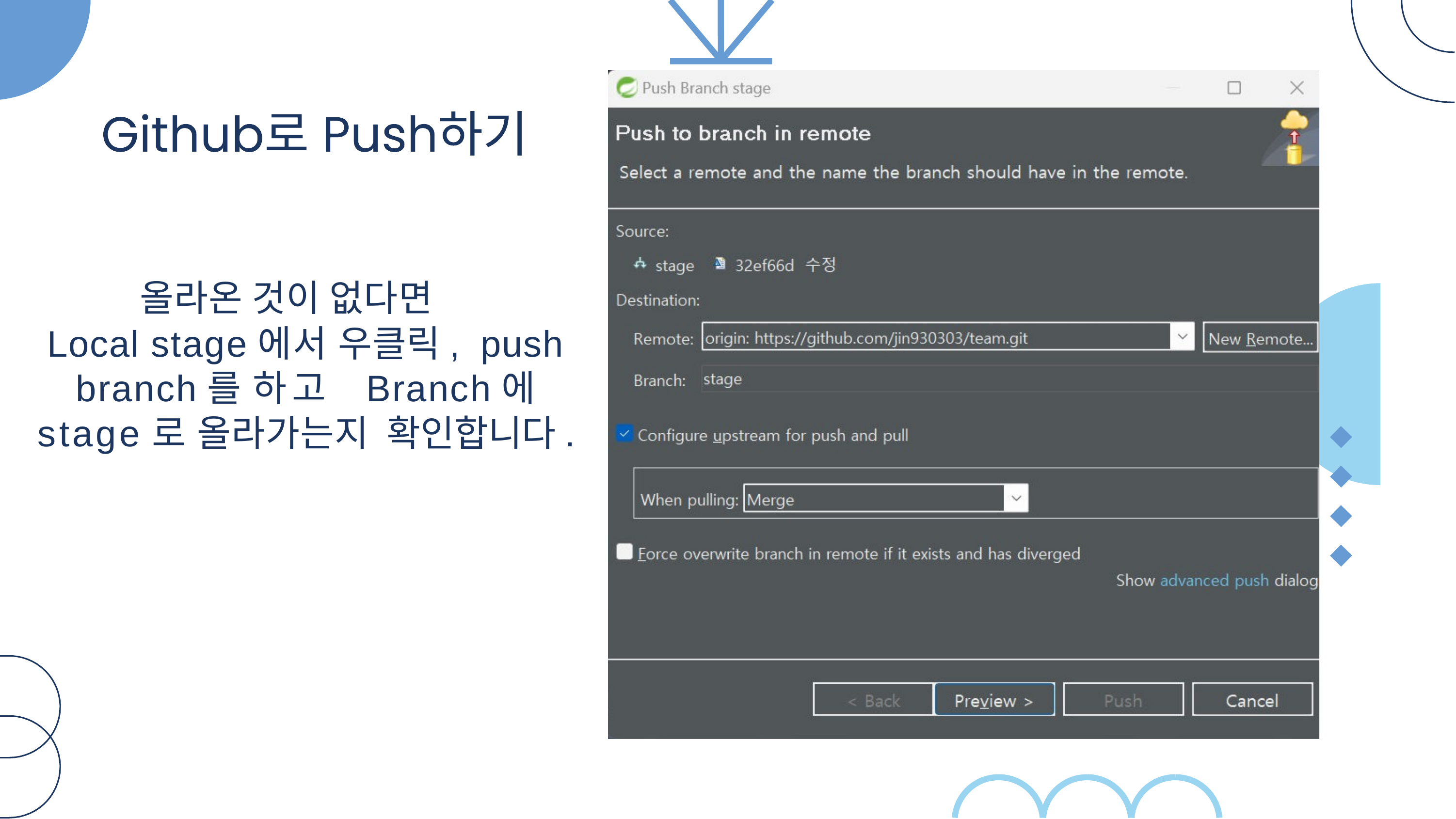

# 올라온 것이 없다면
Local stage에서 우클릭,  push branch를 하고  Branch에 stage로 올라가는지  확인합니다.